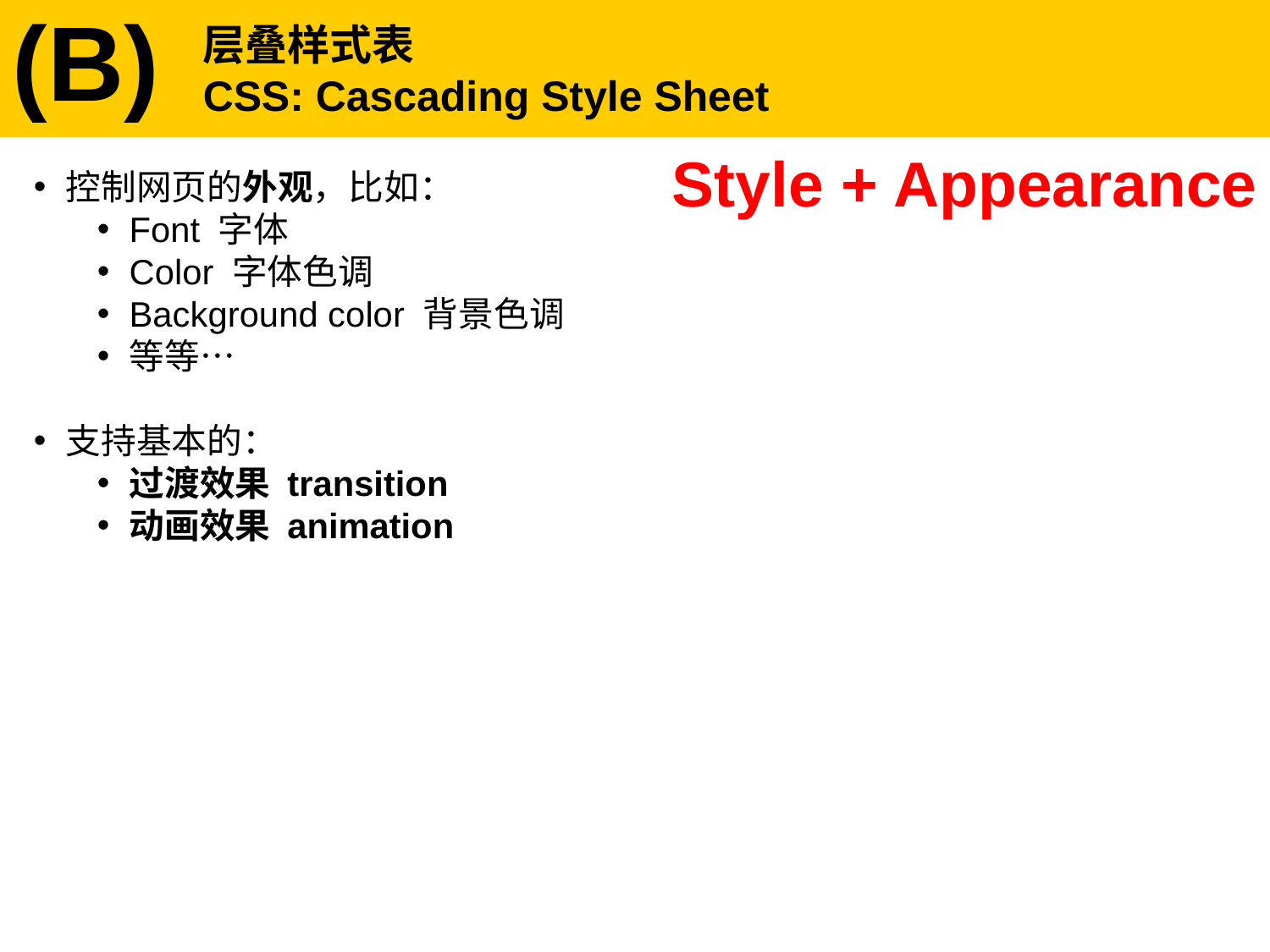

层叠样式表
CSS: Cascading Style Sheet
(B)
Style + Appearance
控制网页的外观，比如：
Font 字体
Color 字体色调
Background color 背景色调
等等…

支持基本的：
过渡效果 transition
动画效果 animation